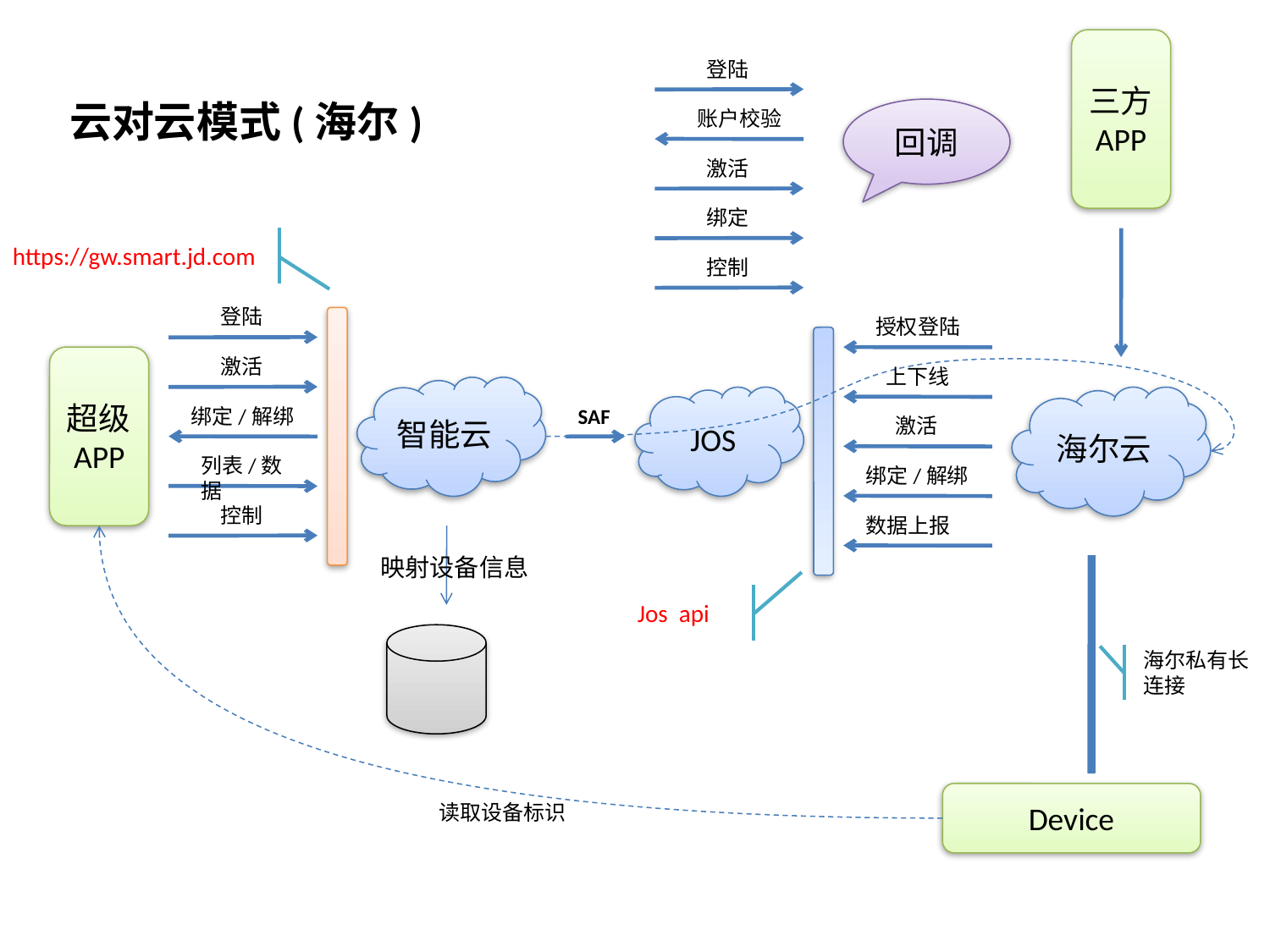

三方APP
登陆
云对云模式(海尔)
账户校验
回调
激活
绑定
https://gw.smart.jd.com
控制
登陆

授权登陆

激活
超级APP
上下线
智能云
JOS
海尔云
绑定/解绑
SAF
激活
列表/数据
绑定/解绑
控制
数据上报
映射设备信息
Jos  api

海尔私有长连接
Device
读取设备标识